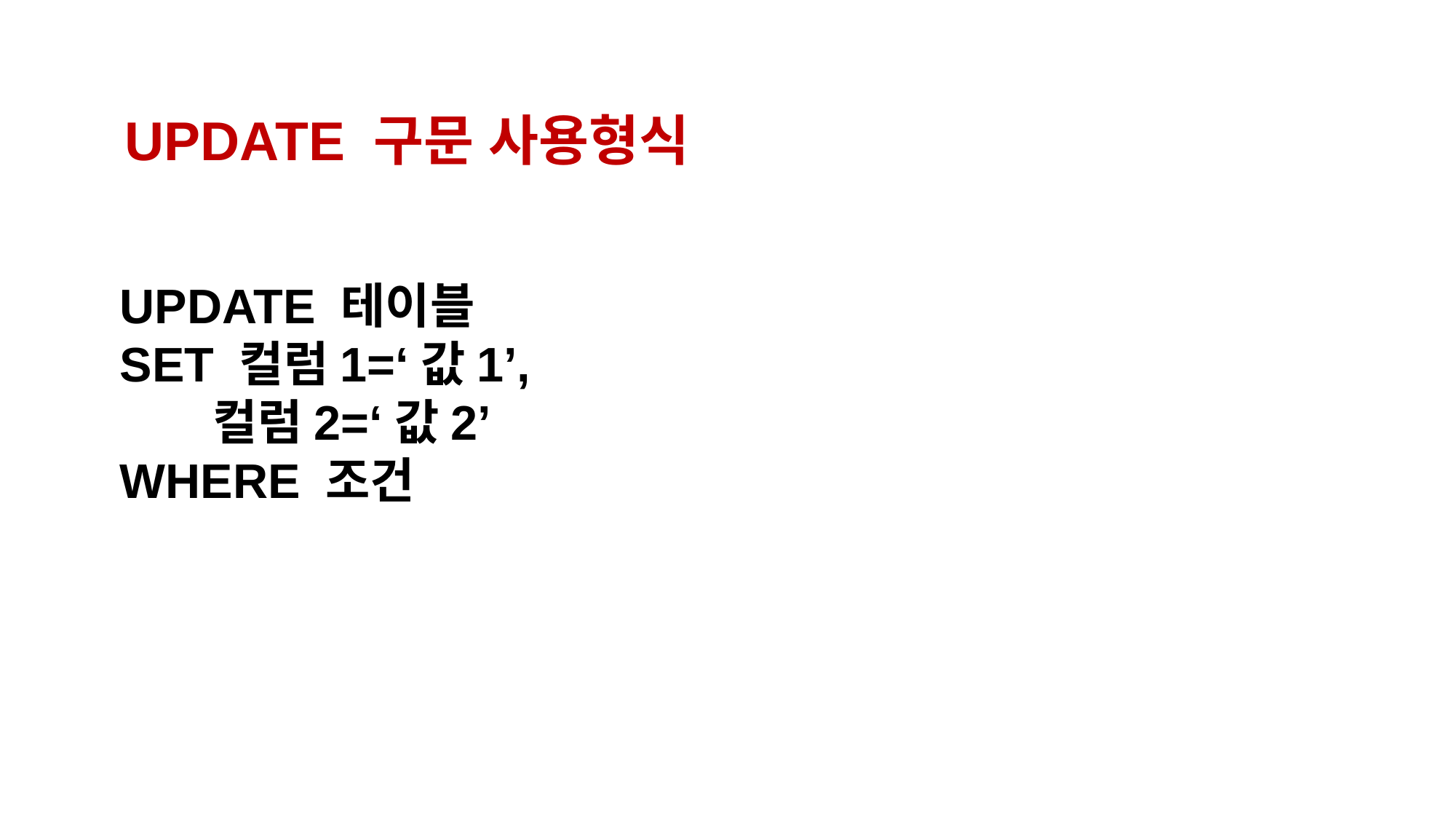

UPDATE 구문 사용형식
UPDATE 테이블
SET 컬럼1=‘값1’,
      컬럼2=‘값2’
WHERE 조건